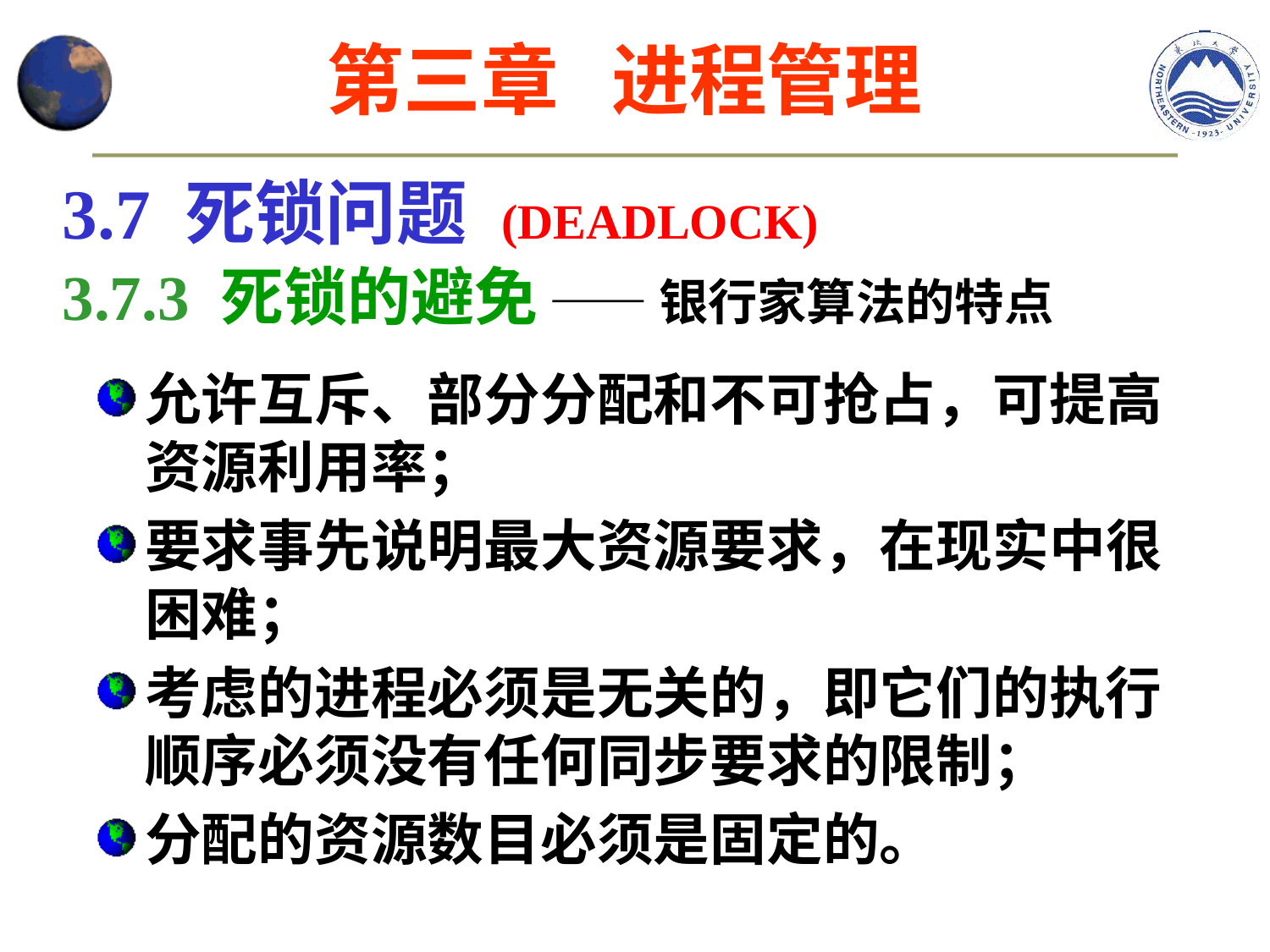

第三章   进程管理
3.7 死锁问题  (DEADLOCK)
3.7.3 死锁的避免 —— 银行家算法的特点
允许互斥、部分分配和不可抢占，可提高资源利用率；
要求事先说明最大资源要求，在现实中很困难；
考虑的进程必须是无关的，即它们的执行顺序必须没有任何同步要求的限制；
分配的资源数目必须是固定的。